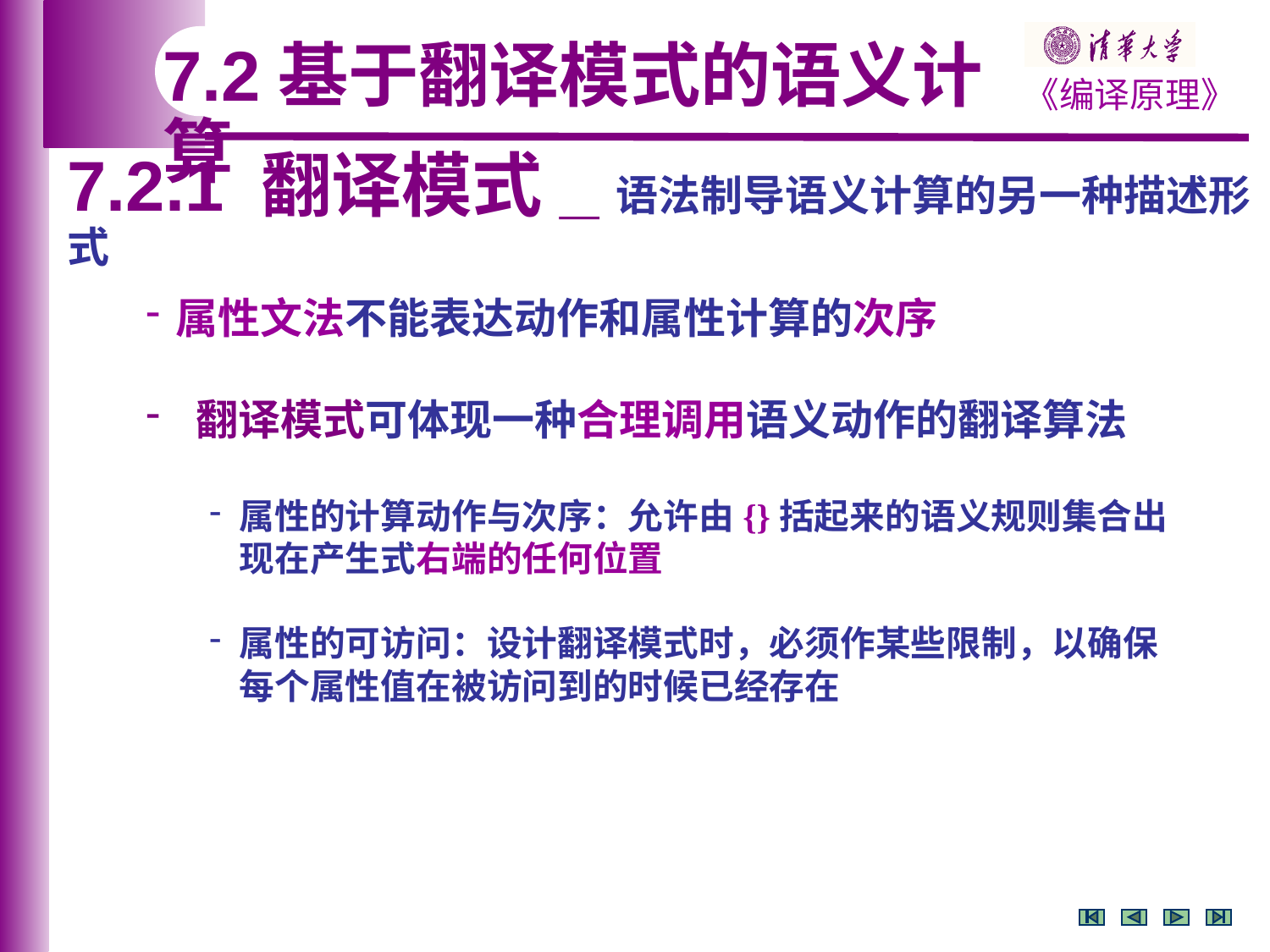

7.2基于翻译模式的语义计算
7.2.1 翻译模式_语法制导语义计算的另一种描述形式

属性文法不能表达动作和属性计算的次序

 翻译模式可体现一种合理调用语义动作的翻译算法

属性的计算动作与次序：允许由{}括起来的语义规则集合出现在产生式右端的任何位置

属性的可访问：设计翻译模式时，必须作某些限制，以确保每个属性值在被访问到的时候已经存在